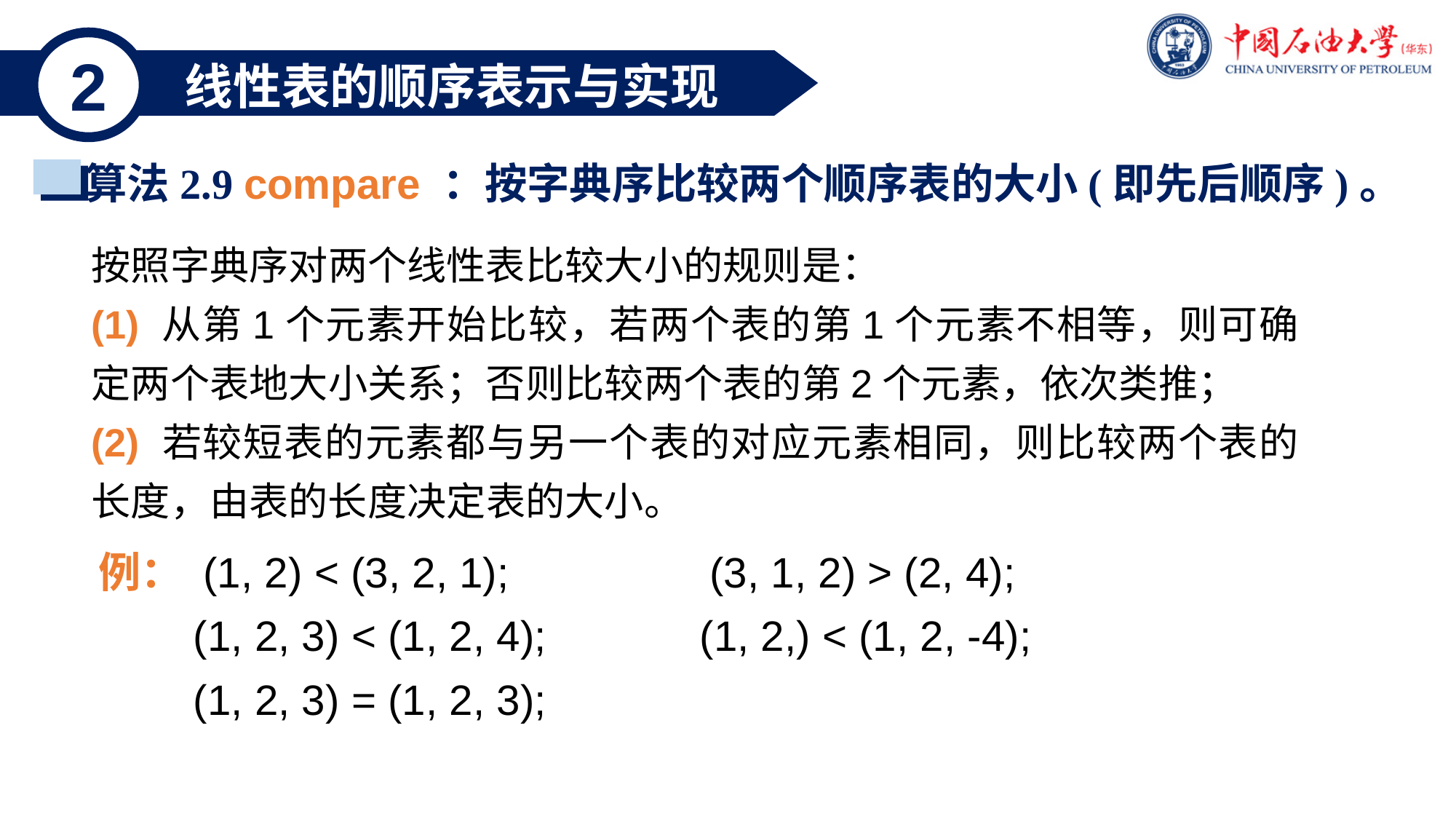

2
 线性表的顺序表示与实现
算法2.9 compare ：按字典序比较两个顺序表的大小(即先后顺序)。

按照字典序对两个线性表比较大小的规则是：
(1) 从第1个元素开始比较，若两个表的第1个元素不相等，则可确定两个表地大小关系；否则比较两个表的第2个元素，依次类推；
(2) 若较短表的元素都与另一个表的对应元素相同，则比较两个表的长度，由表的长度决定表的大小。
例： (1, 2) < (3, 2, 1);                 (3, 1, 2) > (2, 4);
        (1, 2, 3) < (1, 2, 4);             (1, 2,) < (1, 2, -4);
        (1, 2, 3) = (1, 2, 3);